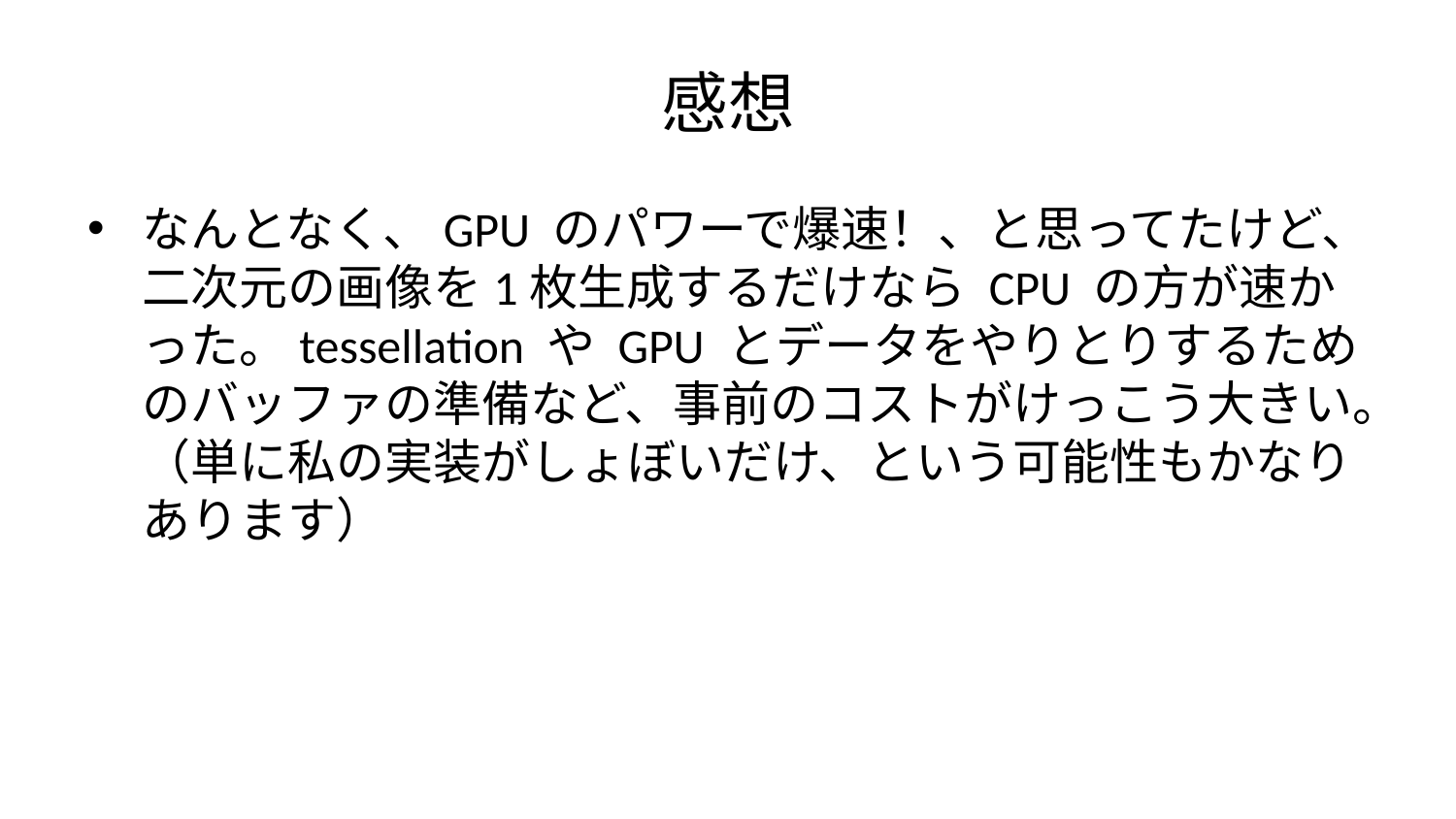

# 感想
なんとなく、GPU のパワーで爆速！、と思ってたけど、二次元の画像を1枚生成するだけなら CPU の方が速かった。tessellation や GPU とデータをやりとりするためのバッファの準備など、事前のコストがけっこう大きい。（単に私の実装がしょぼいだけ、という可能性もかなりあります）